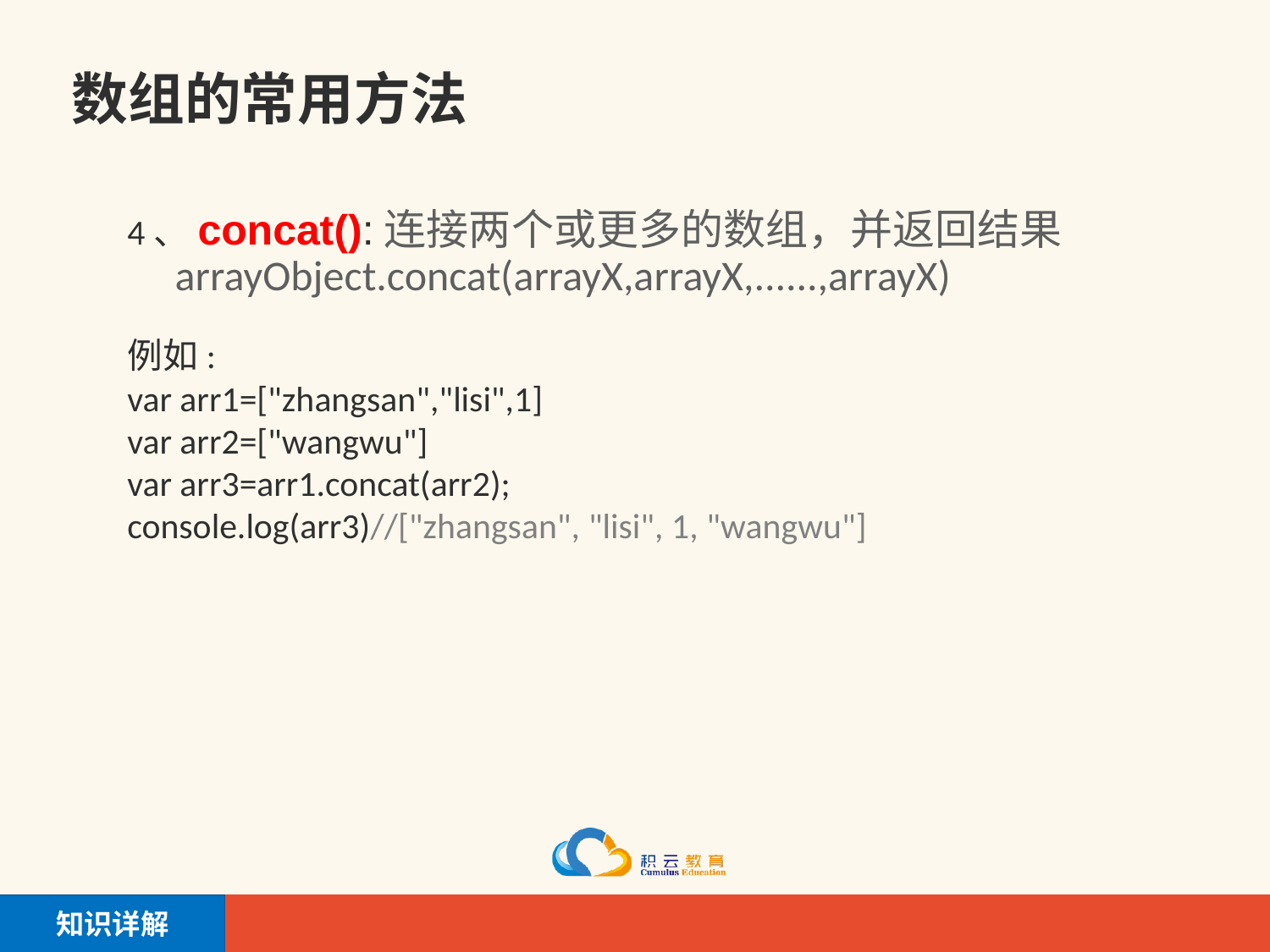

# 数组的常用方法
4、concat():连接两个或更多的数组，并返回结果
     arrayObject.concat(arrayX,arrayX,......,arrayX)

例如:
var arr1=["zhangsan","lisi",1]
var arr2=["wangwu"]
var arr3=arr1.concat(arr2);
console.log(arr3)//["zhangsan", "lisi", 1, "wangwu"]